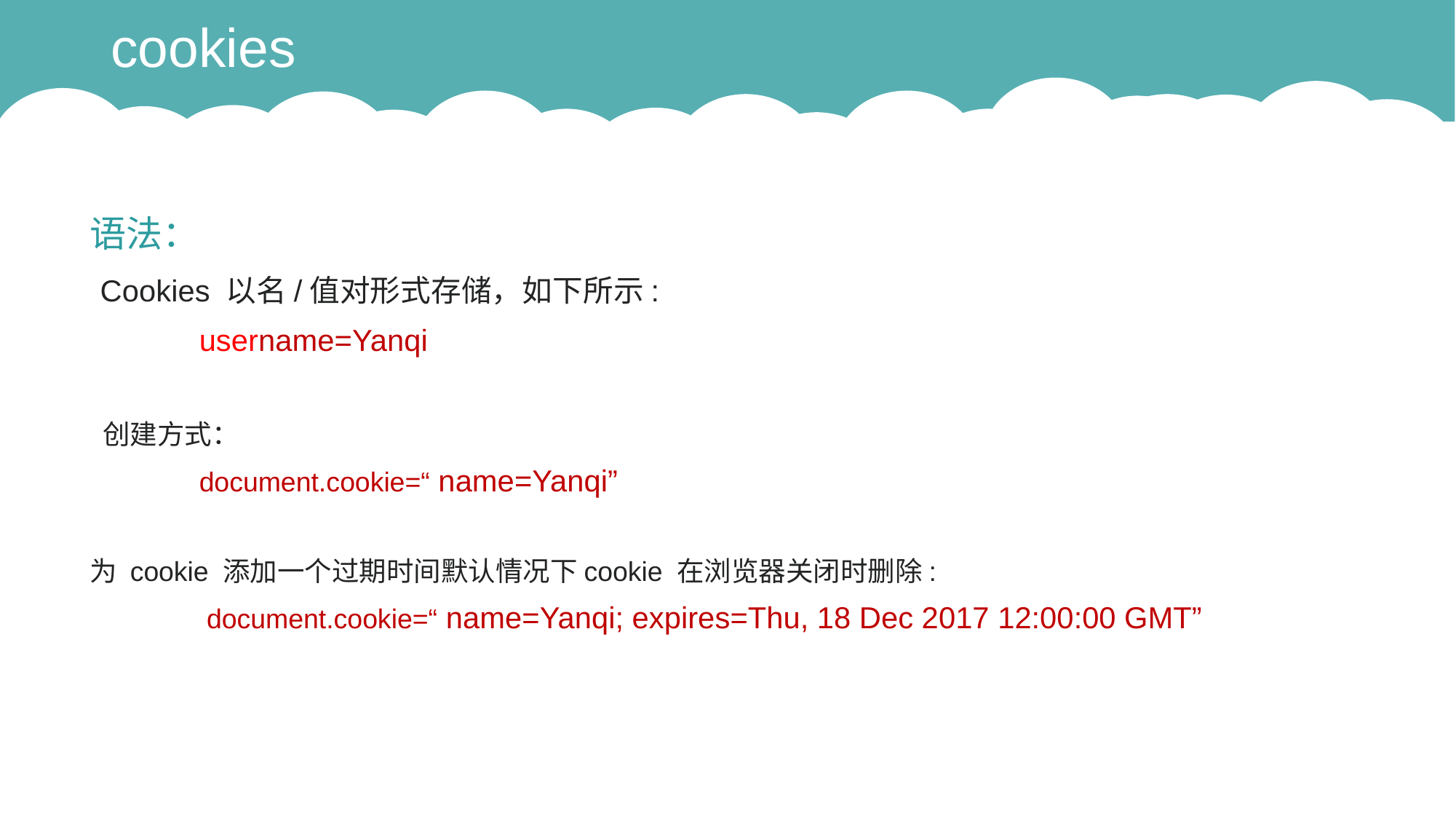

# cookies
语法：
 Cookies 以名/值对形式存储，如下所示:
	username=Yanqi

 创建方式：
	document.cookie=“ name=Yanqi”

为 cookie 添加一个过期时间默认情况下cookie 在浏览器关闭时删除:
	 document.cookie=“ name=Yanqi; expires=Thu, 18 Dec 2017 12:00:00 GMT”